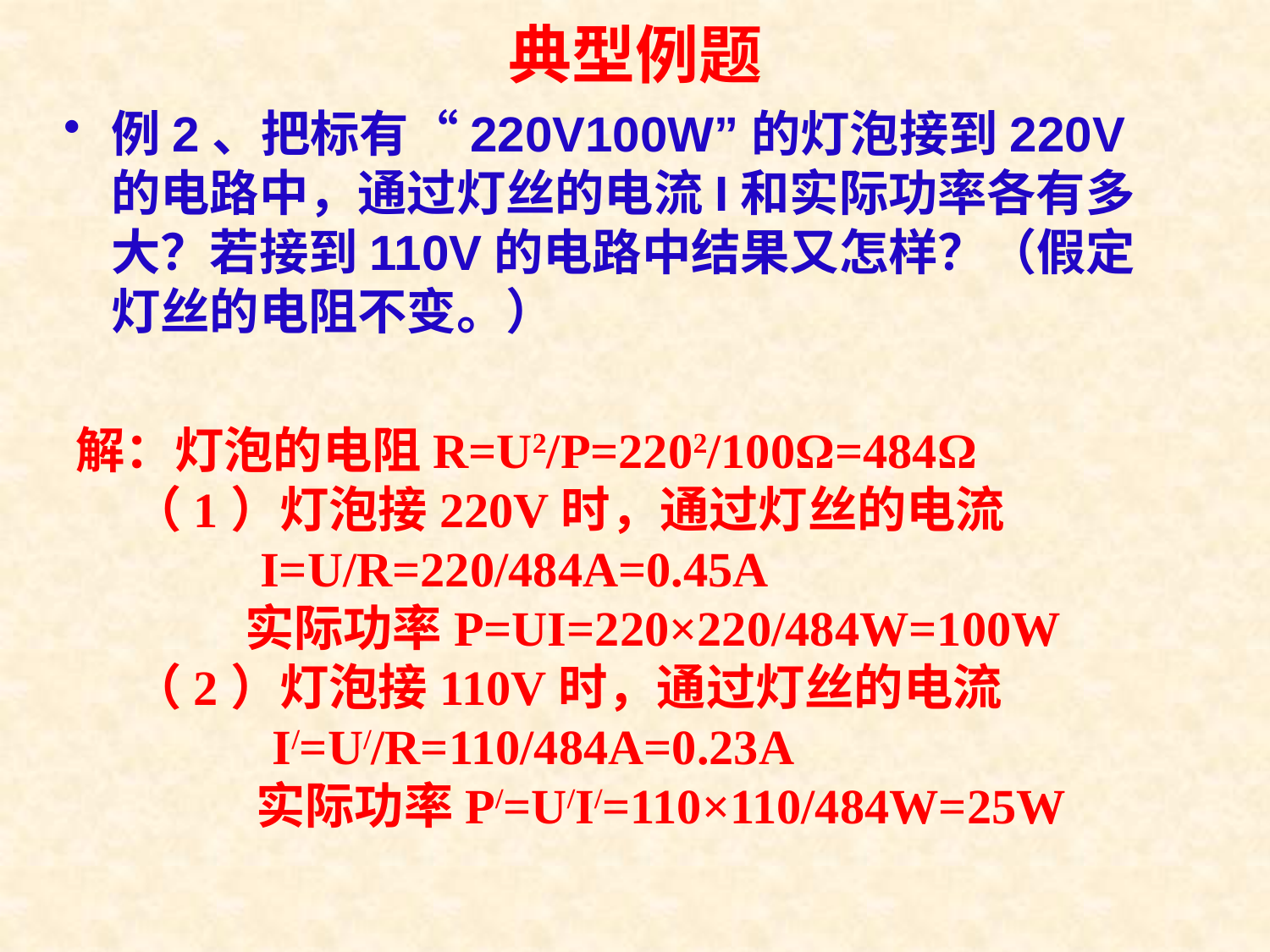

# 典型例题
例2、把标有“220V100W”的灯泡接到220V的电路中，通过灯丝的电流I和实际功率各有多大？若接到110V的电路中结果又怎样？（假定灯丝的电阻不变。）
解：灯泡的电阻R=U2/P=2202/100Ω=484Ω
    （1）灯泡接220V时，通过灯丝的电流
               I=U/R=220/484A=0.45A
              实际功率P=UI=220×220/484W=100W
    （2）灯泡接110V时，通过灯丝的电流
                I/=U//R=110/484A=0.23A
               实际功率P/=U/I/=110×110/484W=25W